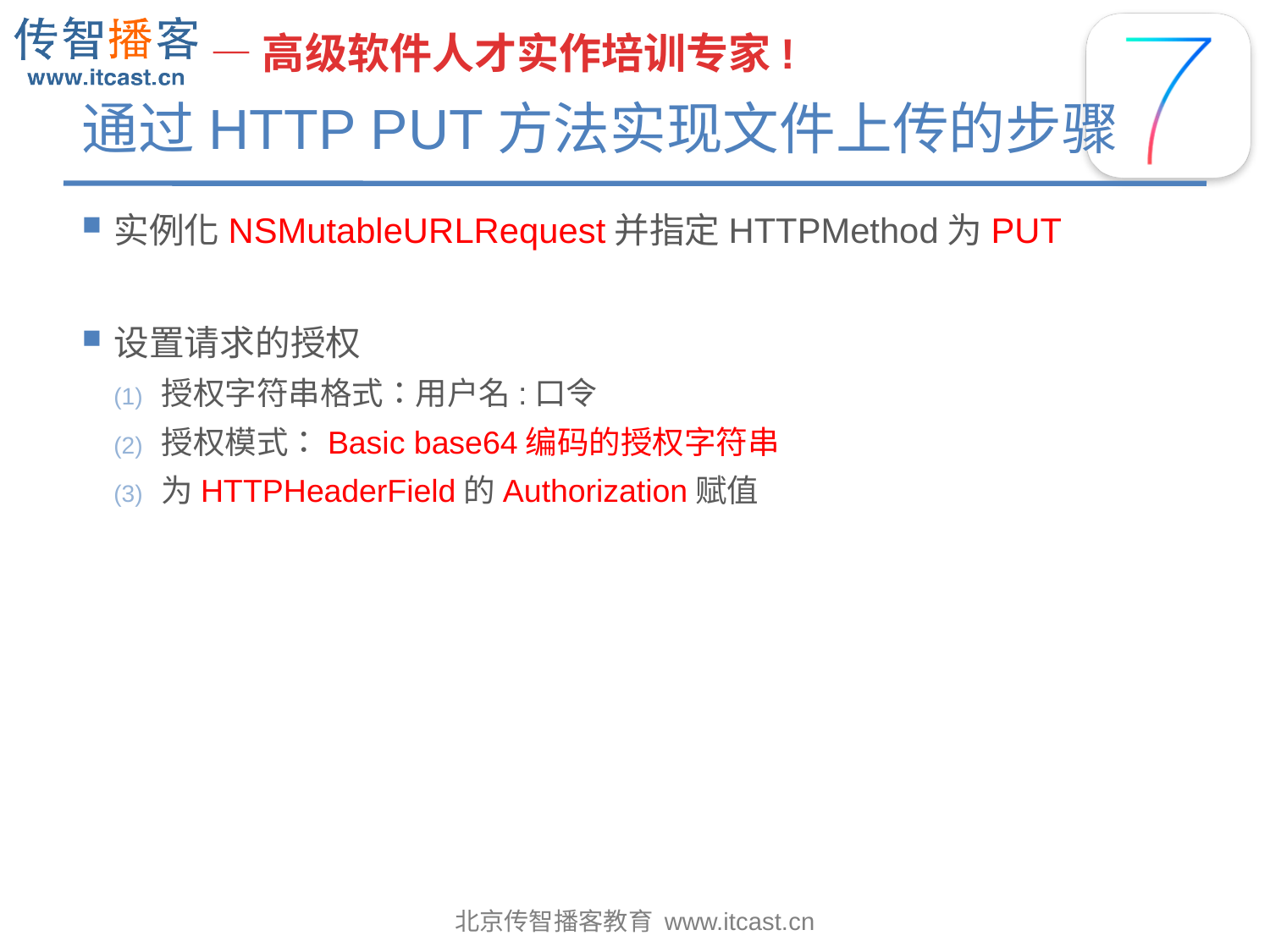

# 通过HTTP PUT方法实现文件上传的步骤
实例化NSMutableURLRequest并指定HTTPMethod为PUT

设置请求的授权
授权字符串格式：用户名:口令
授权模式：Basic base64编码的授权字符串
为HTTPHeaderField的Authorization赋值